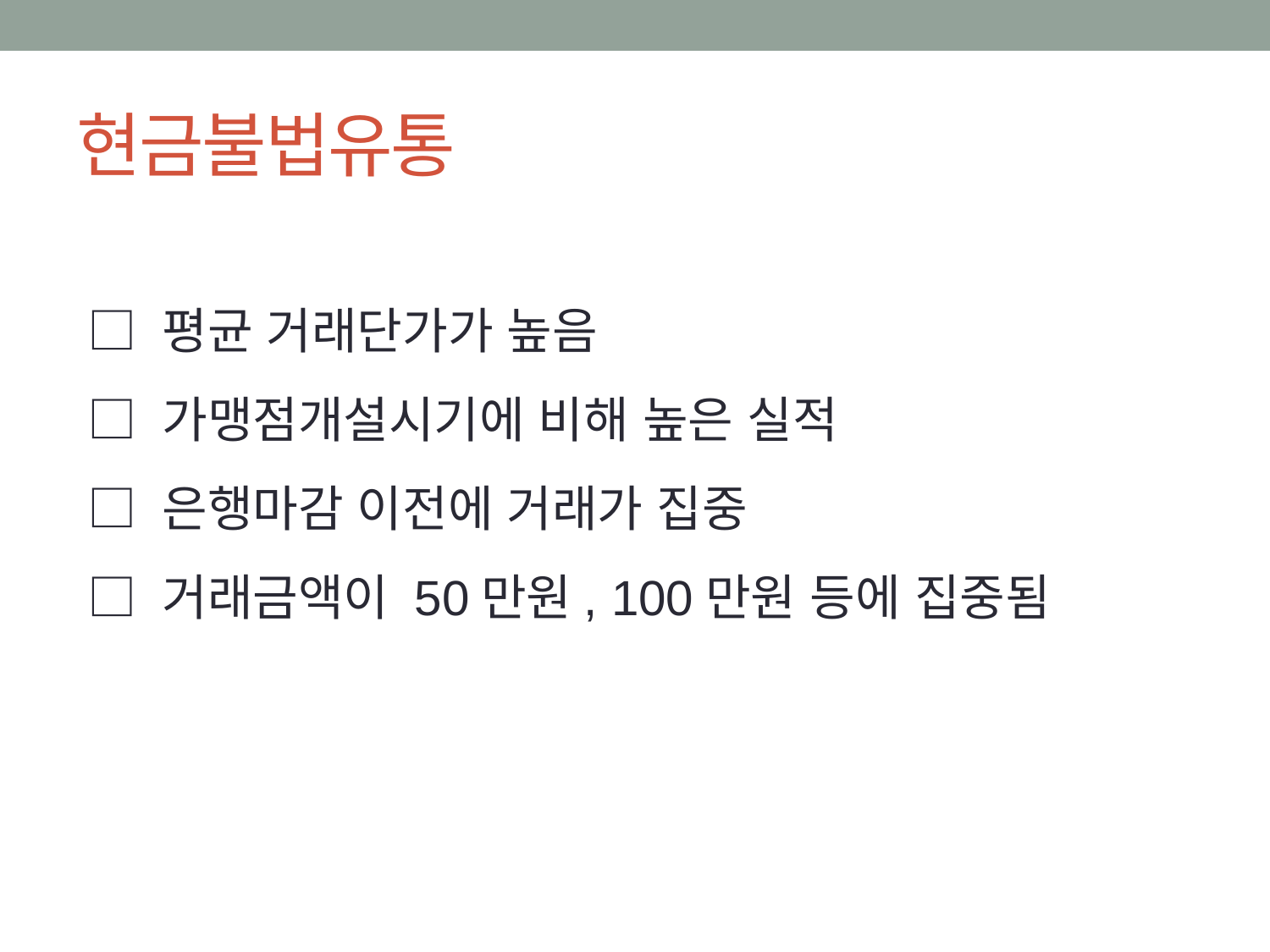

# 현금불법유통
□ 평균 거래단가가 높음
□ 가맹점개설시기에 비해 높은 실적
□ 은행마감 이전에 거래가 집중
□ 거래금액이 50만원, 100만원 등에 집중됨